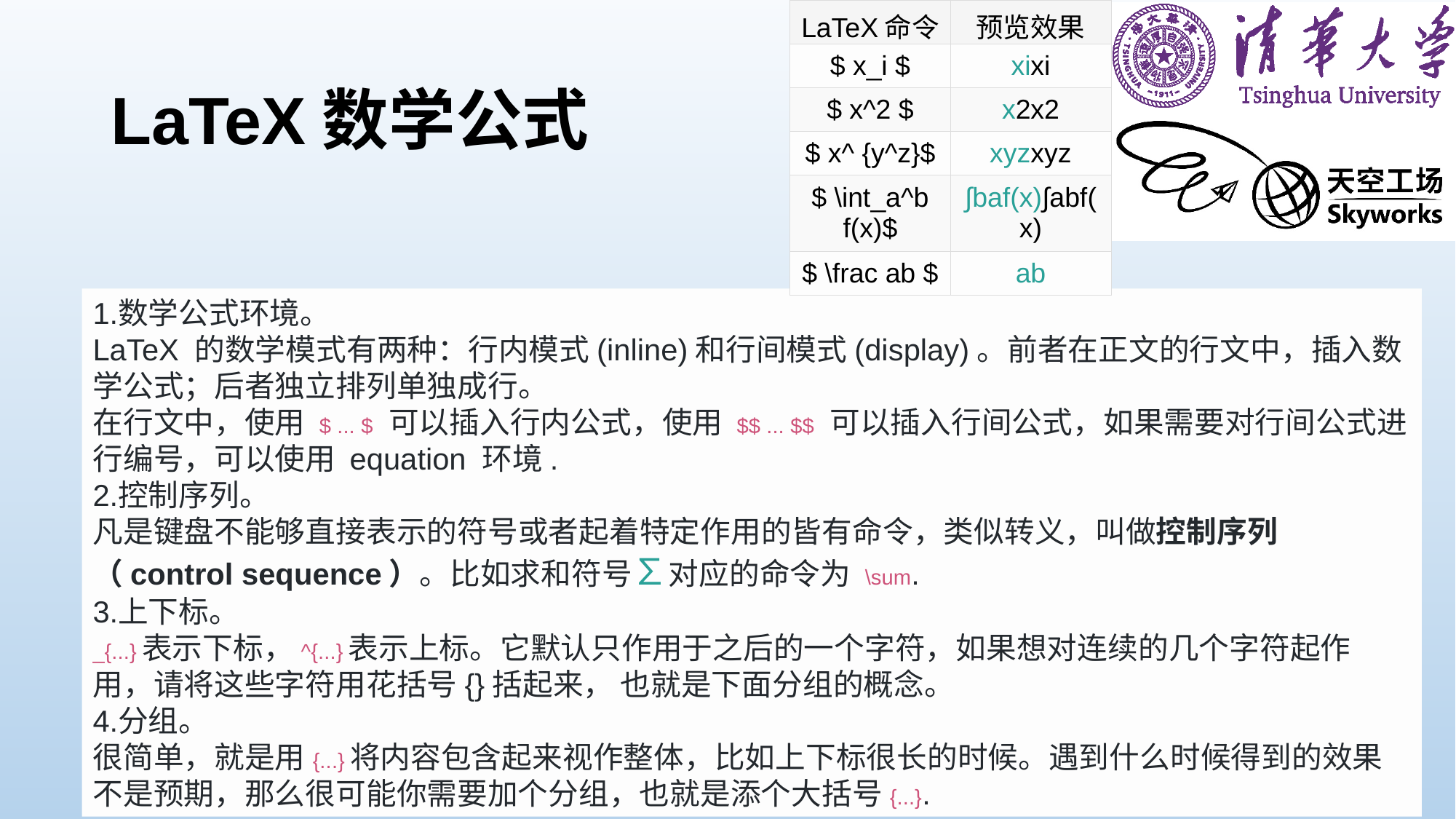

| LaTeX命令 | 预览效果 |
| --- | --- |
| $ x\_i $ | xixi |
| $ x^2 $ | x2x2 |
| $ x^ {y^z}$ | xyzxyz |
| $ \int\_a^b f(x)$ | ∫baf(x)∫abf(x) |
| $ \frac ab $ | ab |

# LaTeX数学公式
数学公式环境。
LaTeX 的数学模式有两种：行内模式(inline)和行间模式(display)。前者在正文的行文中，插入数学公式；后者独立排列单独成行。
在行文中，使用 $ ... $ 可以插入行内公式，使用 $$ ... $$ 可以插入行间公式，如果需要对行间公式进行编号，可以使用 equation 环境.
控制序列。
凡是键盘不能够直接表示的符号或者起着特定作用的皆有命令，类似转义，叫做控制序列（control sequence）。比如求和符号∑对应的命令为 \sum.
上下标。
_{...}表示下标，^{...}表示上标。它默认只作用于之后的一个字符，如果想对连续的几个字符起作用，请将这些字符用花括号{}括起来， 也就是下面分组的概念。
分组。
很简单，就是用{...}将内容包含起来视作整体，比如上下标很长的时候。遇到什么时候得到的效果不是预期，那么很可能你需要加个分组，也就是添个大括号{...}.